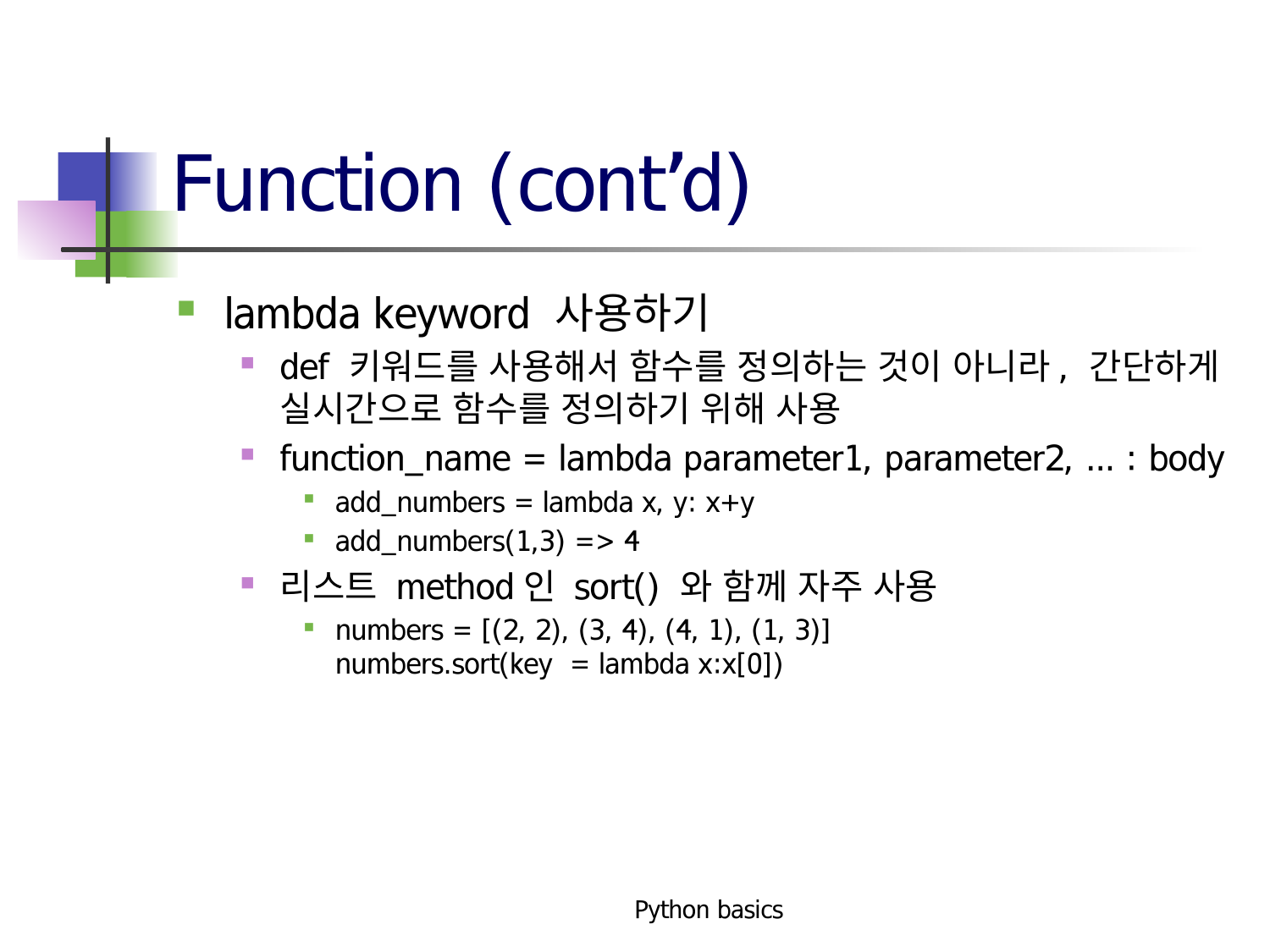

# Function (cont’d)
lambda keyword 사용하기
def 키워드를 사용해서 함수를 정의하는 것이 아니라, 간단하게 실시간으로 함수를 정의하기 위해 사용
function_name = lambda parameter1, parameter2, … : body
add_numbers = lambda x, y: x+y
add_numbers(1,3) => 4
리스트 method인 sort() 와 함께 자주 사용
numbers = [(2, 2), (3, 4), (4, 1), (1, 3)]
numbers.sort(key  = lambda x:x[0])
Python basics